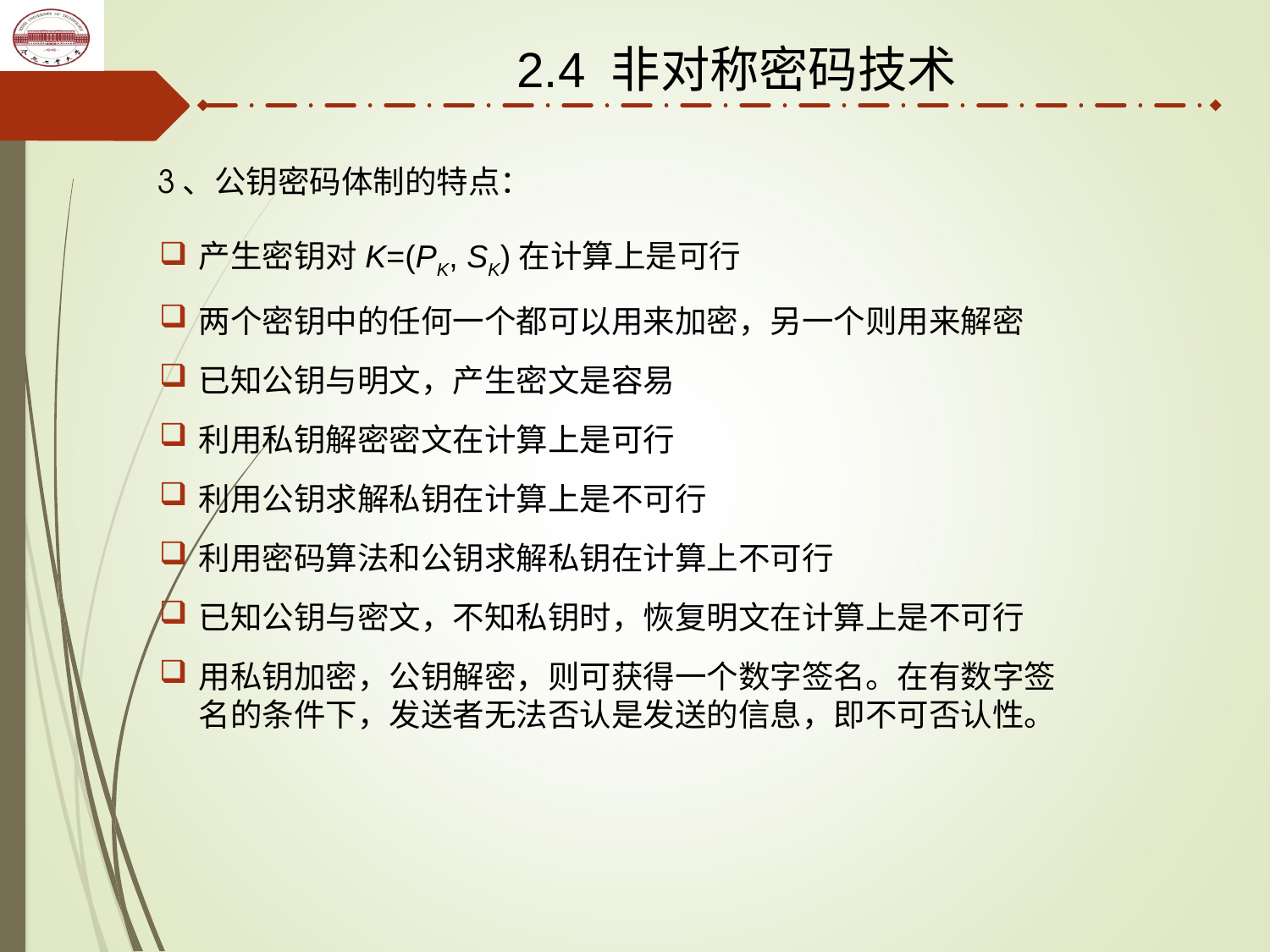

2.4 非对称密码技术
3、公钥密码体制的特点：
产生密钥对K=(PK, SK)在计算上是可行
两个密钥中的任何一个都可以用来加密，另一个则用来解密
已知公钥与明文，产生密文是容易
利用私钥解密密文在计算上是可行
利用公钥求解私钥在计算上是不可行
利用密码算法和公钥求解私钥在计算上不可行
已知公钥与密文，不知私钥时，恢复明文在计算上是不可行
用私钥加密，公钥解密，则可获得一个数字签名。在有数字签名的条件下，发送者无法否认是发送的信息，即不可否认性。